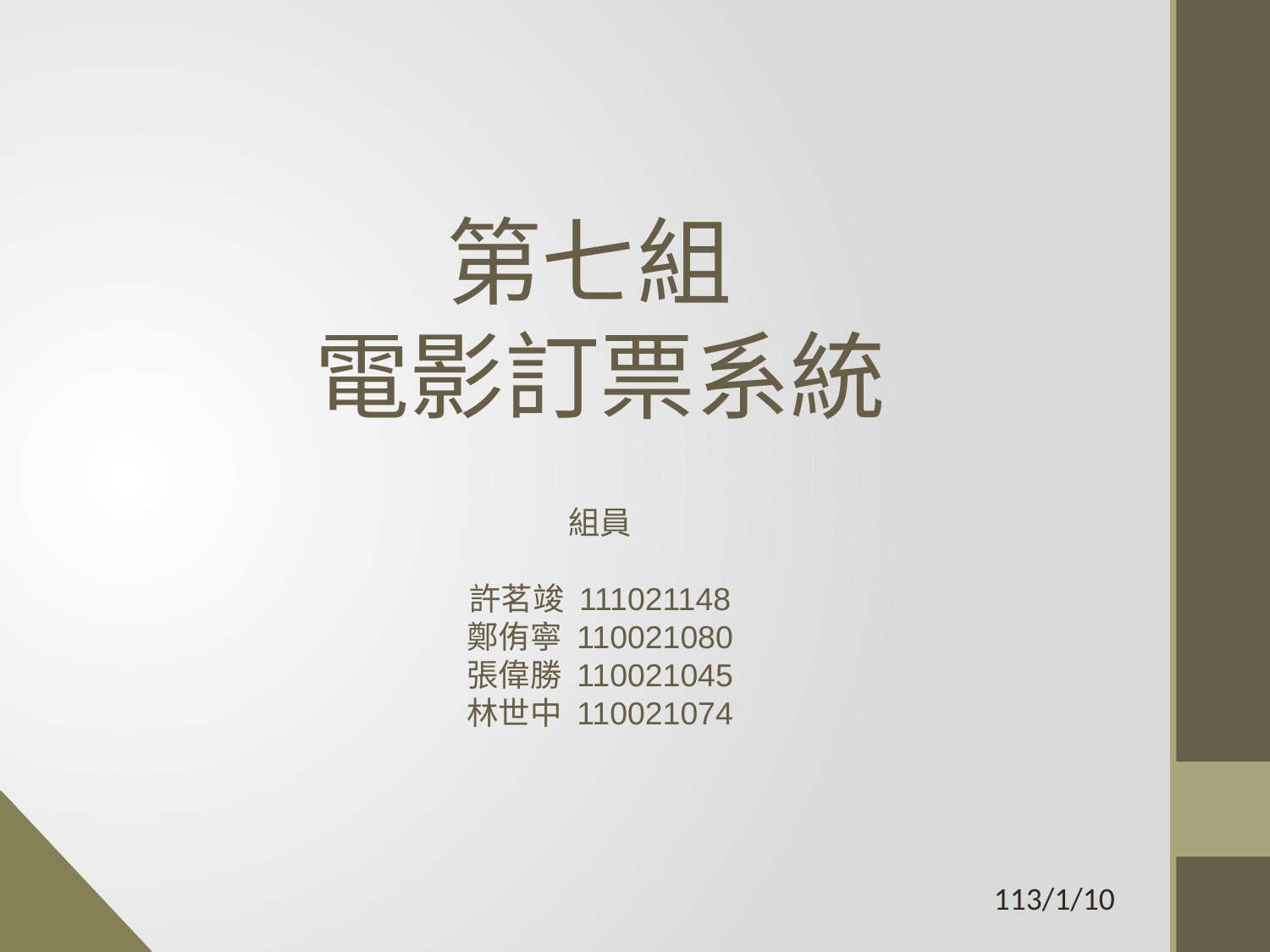

第七組
電影訂票系統
組員

許茗竣 111021148
鄭侑寧 110021080
張偉勝 110021045
林世中 110021074

113/1/10